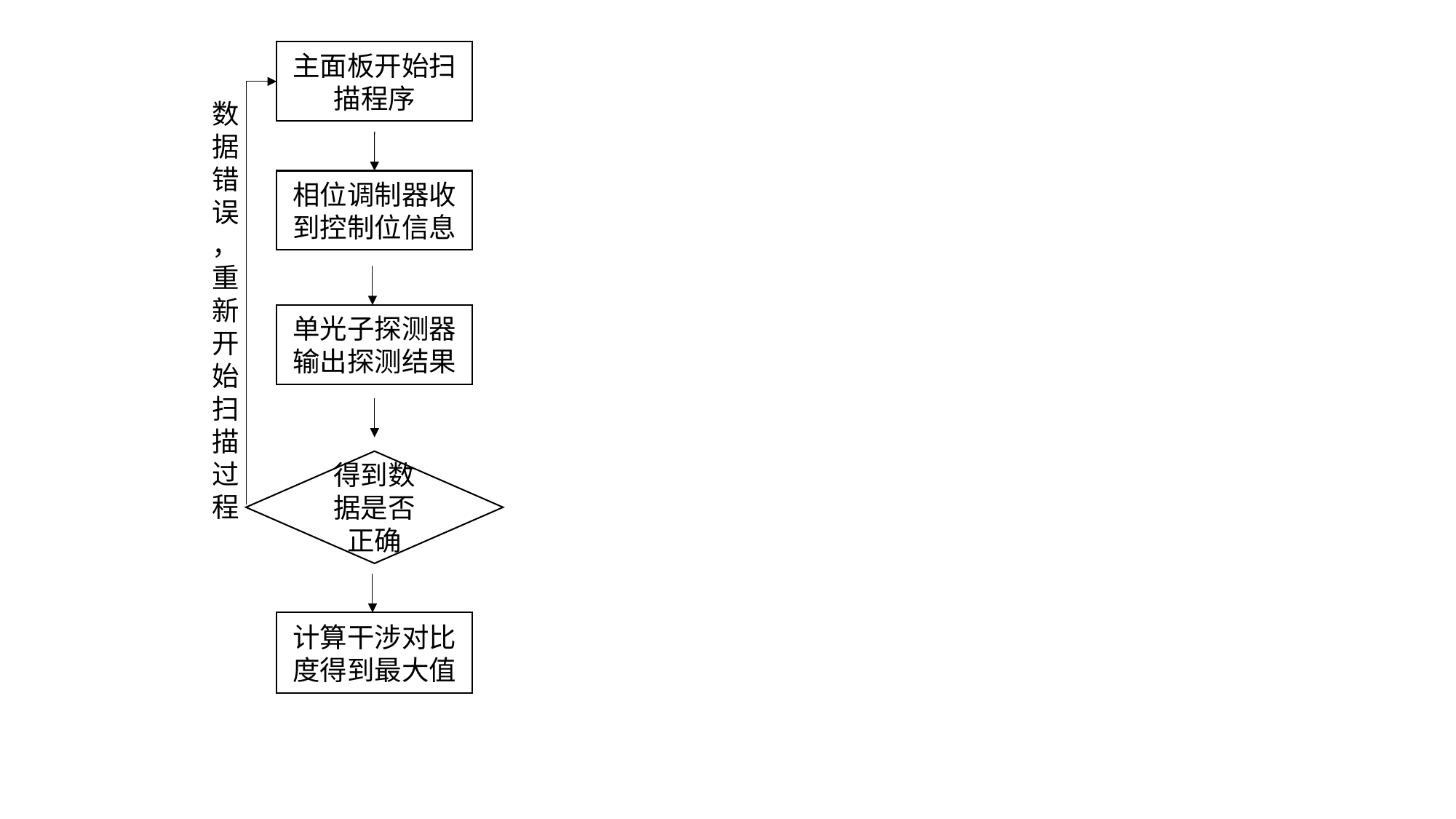

主面板开始扫描程序
数据错误，重新开始扫描过程
相位调制器收到控制位信息
单光子探测器输出探测结果
得到数据是否正确
计算干涉对比度得到最大值